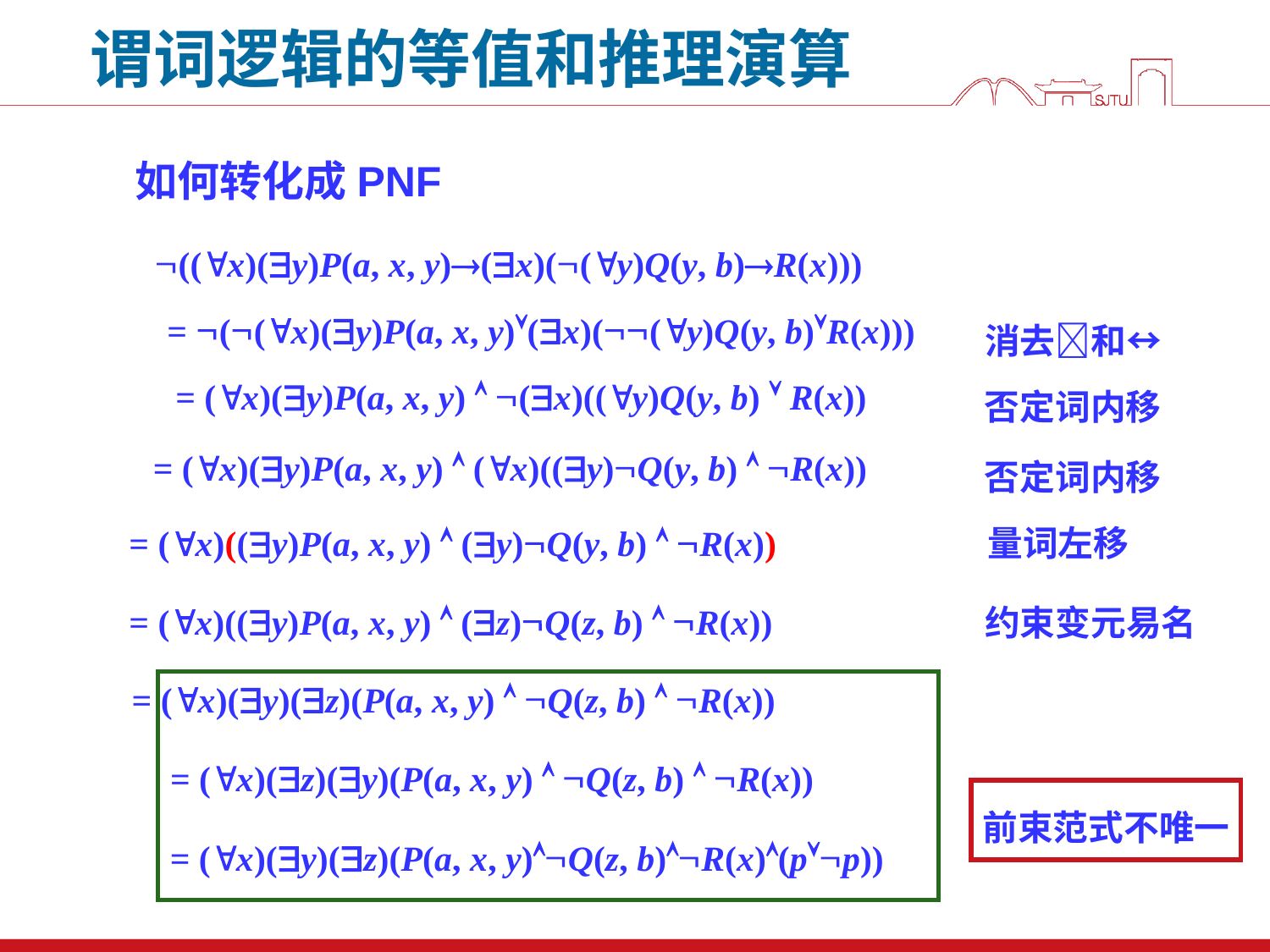

谓词逻辑的等值和推理演算
如何转化成PNF
¬((∀x)(∃y)P(a, x, y)→(∃x)(¬(∀y)Q(y, b)→R(x)))
= ¬(¬(∀x)(∃y)P(a, x, y)∨(∃x)(¬¬(∀y)Q(y, b)∨R(x)))
消去→和↔
否定词内移
= (∀x)(∃y)P(a, x, y) ∧ ¬(∃x)((∀y)Q(y, b) ∨ R(x))
否定词内移
= (∀x)(∃y)P(a, x, y) ∧ (∀x)((∃y)¬Q(y, b) ∧ ¬R(x))
量词左移
= (∀x)((∃y)P(a, x, y) ∧ (∃y)¬Q(y, b) ∧ ¬R(x))
= (∀x)((∃y)P(a, x, y) ∧ (∃z)¬Q(z, b) ∧ ¬R(x))
约束变元易名
= (∀x)(∃y)(∃z)(P(a, x, y) ∧ ¬Q(z, b) ∧ ¬R(x))

= (∀x)(∃z)(∃y)(P(a, x, y) ∧ ¬Q(z, b) ∧ ¬R(x))

前束范式不唯一
= (∀x)(∃y)(∃z)(P(a, x, y)∧¬Q(z, b)∧¬R(x)∧(p∨¬p))